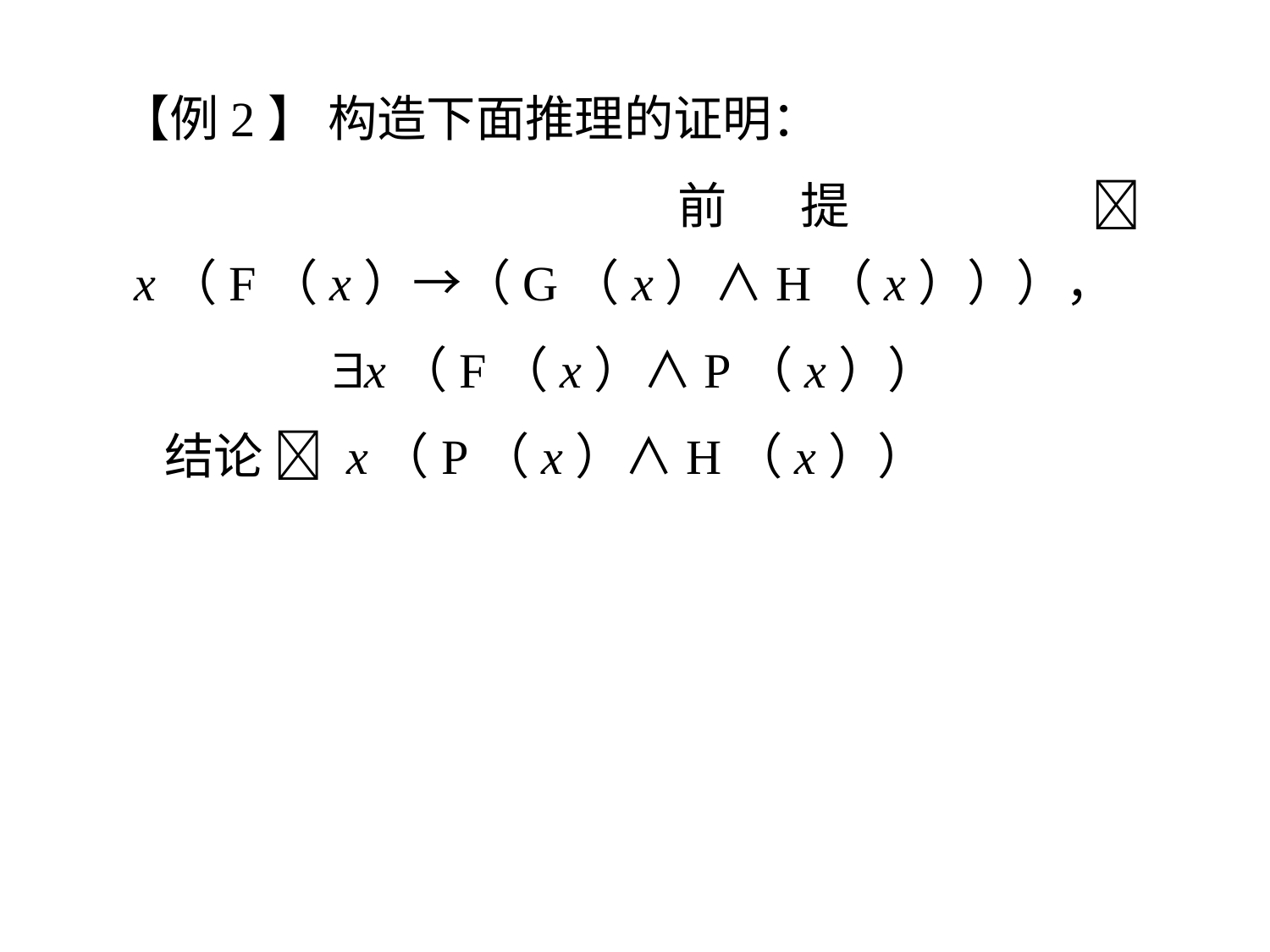

【例2】 构造下面推理的证明：
      前提  ∀ x（F（x）→（G（x）∧H（x））），
                    ∃x（F（x）∧P（x））
      结论 ∃ x（P（x）∧H（x））